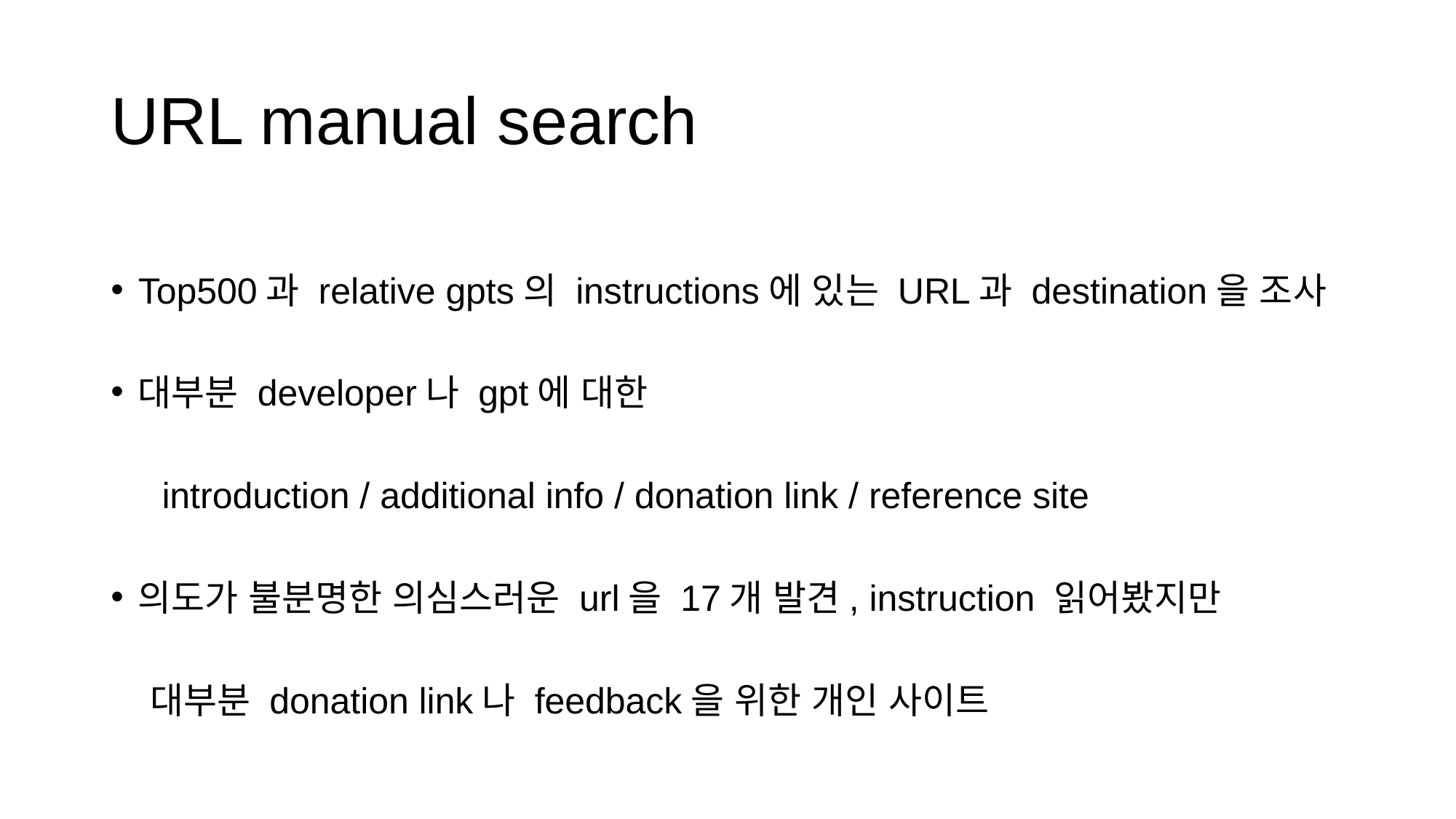

# URL manual search
Top500과 relative gpts의 instructions에 있는 URL과 destination을 조사
대부분 developer나 gpt에 대한
     introduction / additional info / donation link / reference site
의도가 불분명한 의심스러운 url을 17개 발견, instruction 읽어봤지만
   대부분 donation link나 feedback을 위한 개인 사이트